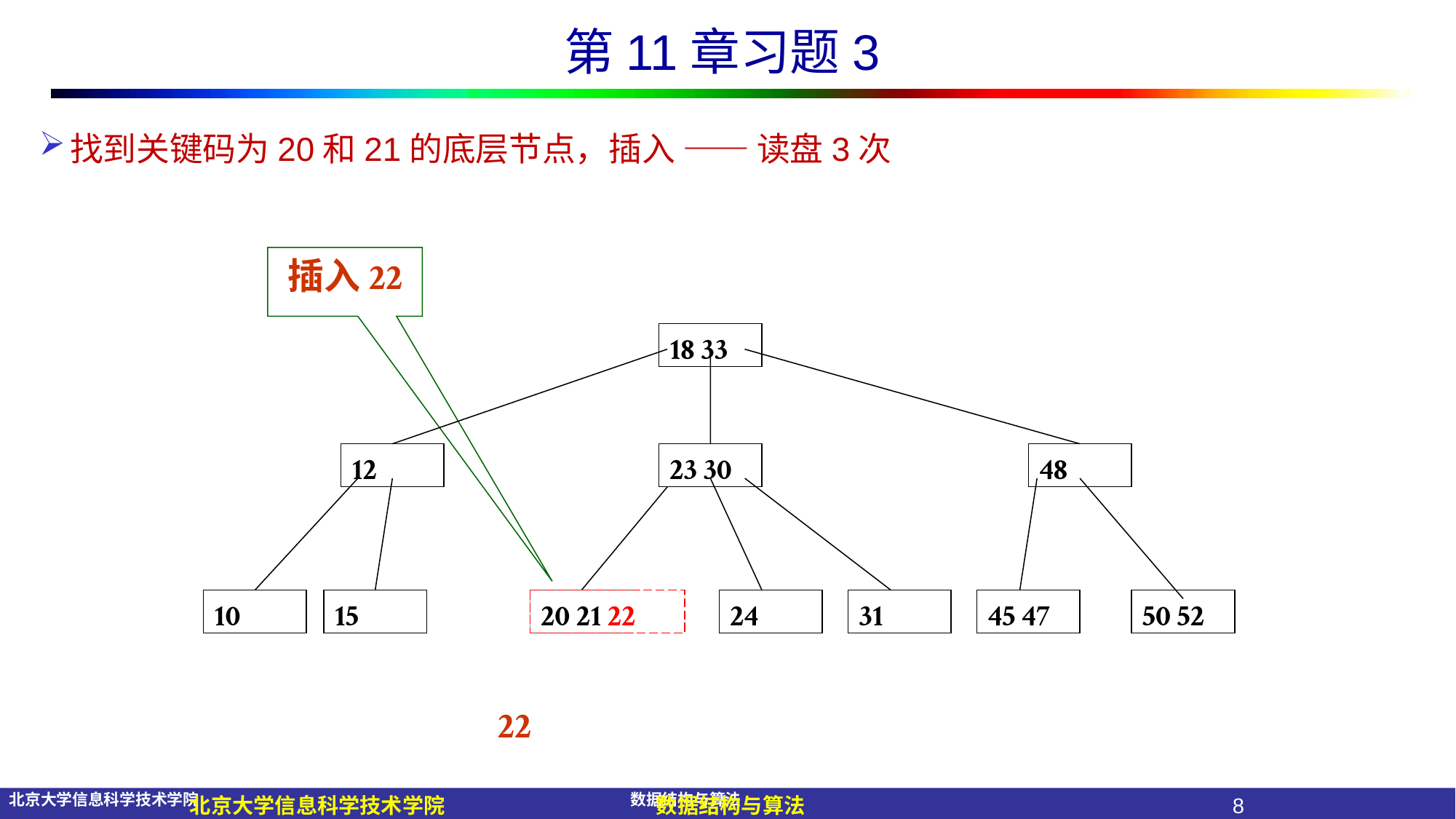

第11章习题3
找到关键码为20和21的底层节点，插入 —— 读盘3次

插入22
18 33

12
23 30
48

20 21
50 52
10
15
24
31
45 47
20 21 22
22
8
北京大学信息科学技术学院
数据结构与算法